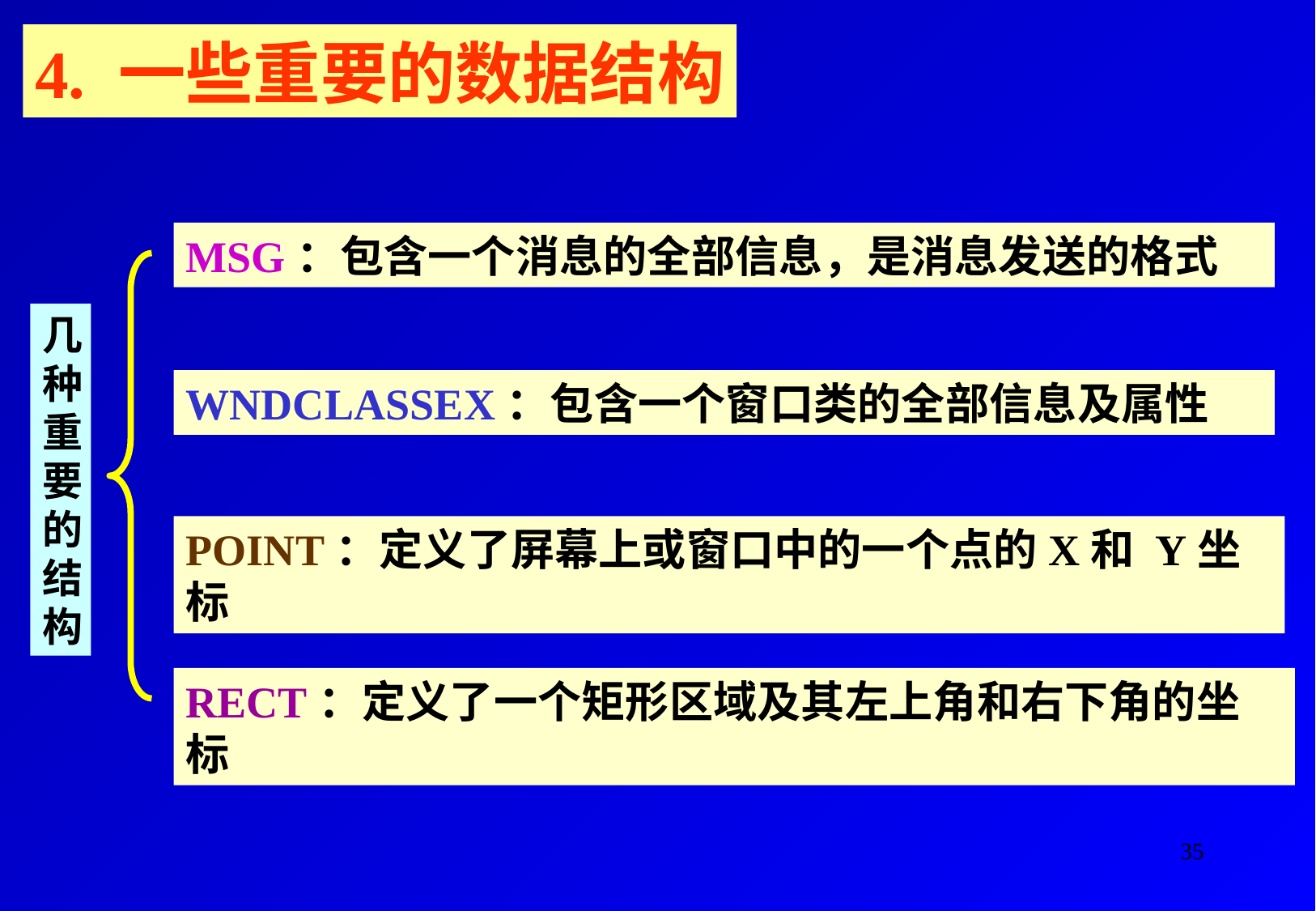

4. 一些重要的数据结构
MSG：包含一个消息的全部信息，是消息发送的格式

几种重要的结构
WNDCLASSEX：包含一个窗口类的全部信息及属性
POINT：定义了屏幕上或窗口中的一个点的X和 Y坐标
RECT：定义了一个矩形区域及其左上角和右下角的坐标
35